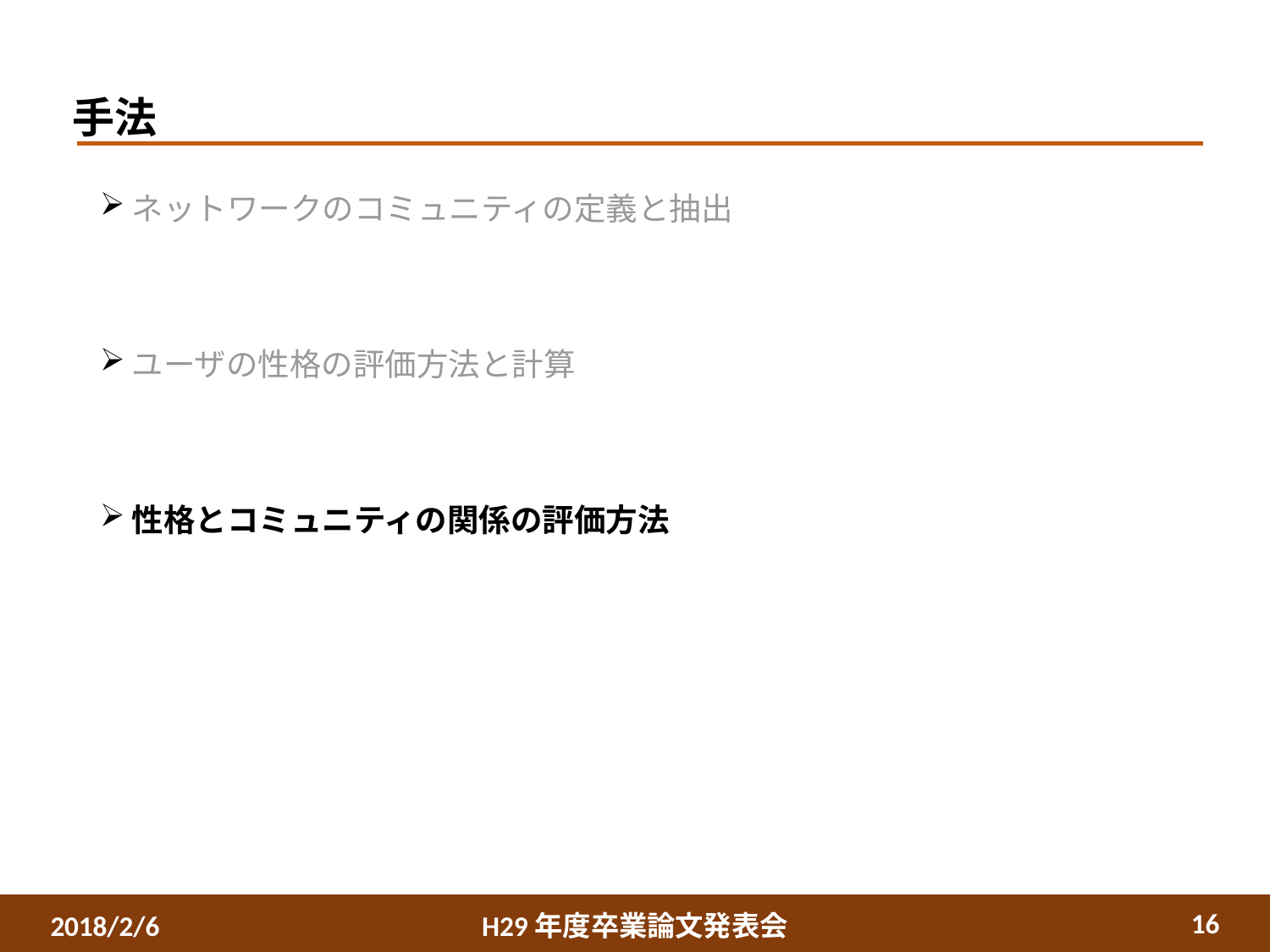

# 手法
ネットワークのコミュニティの定義と抽出

ユーザの性格の評価方法と計算

性格とコミュニティの関係の評価方法
16
H29年度卒業論文発表会
2018/2/6